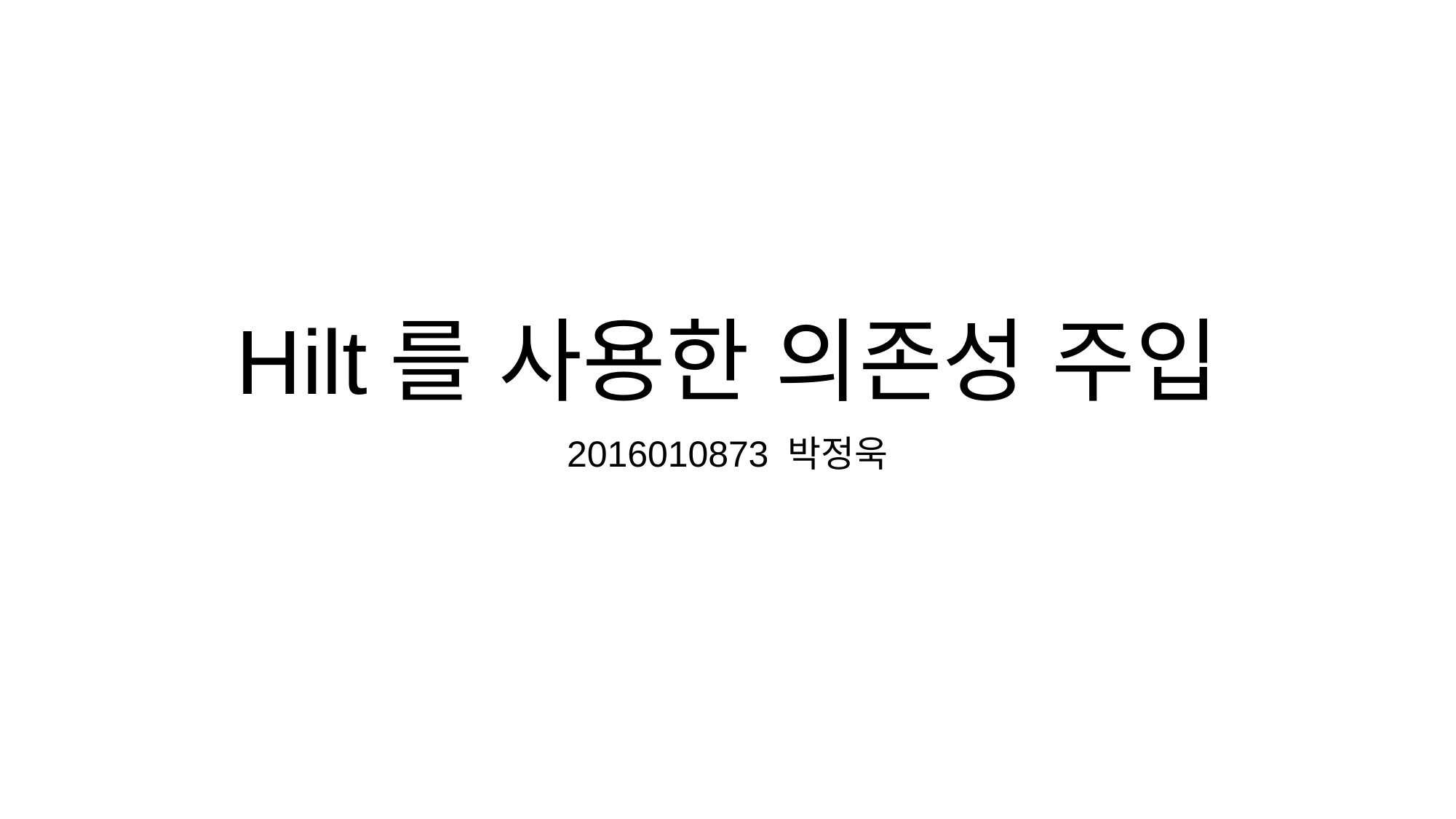

# Hilt를 사용한 의존성 주입
2016010873 박정욱